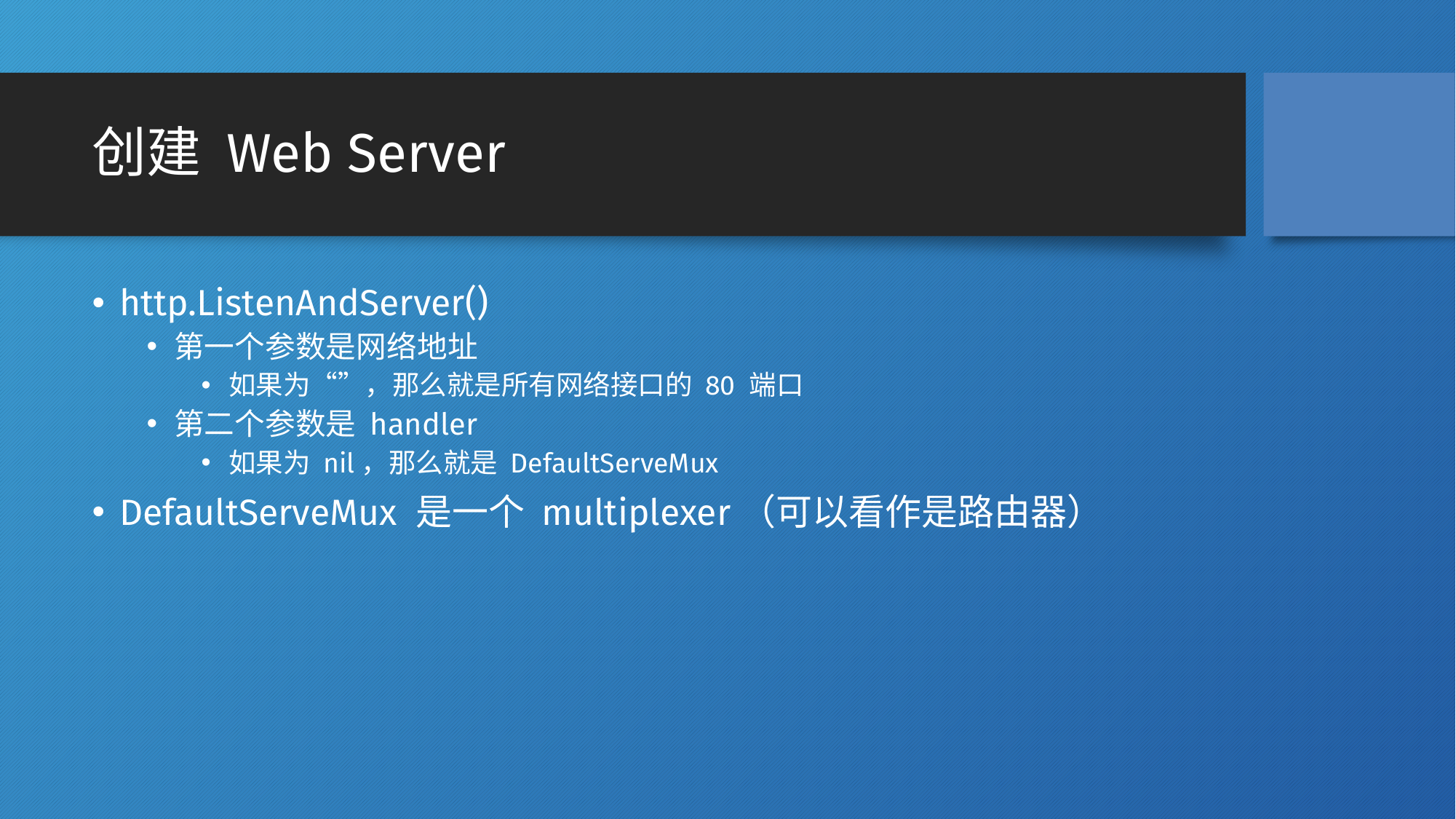

# 创建 Web Server
http.ListenAndServer()
第一个参数是网络地址
如果为“”，那么就是所有网络接口的 80 端口
第二个参数是 handler
如果为 nil，那么就是 DefaultServeMux
DefaultServeMux 是一个 multiplexer（可以看作是路由器）